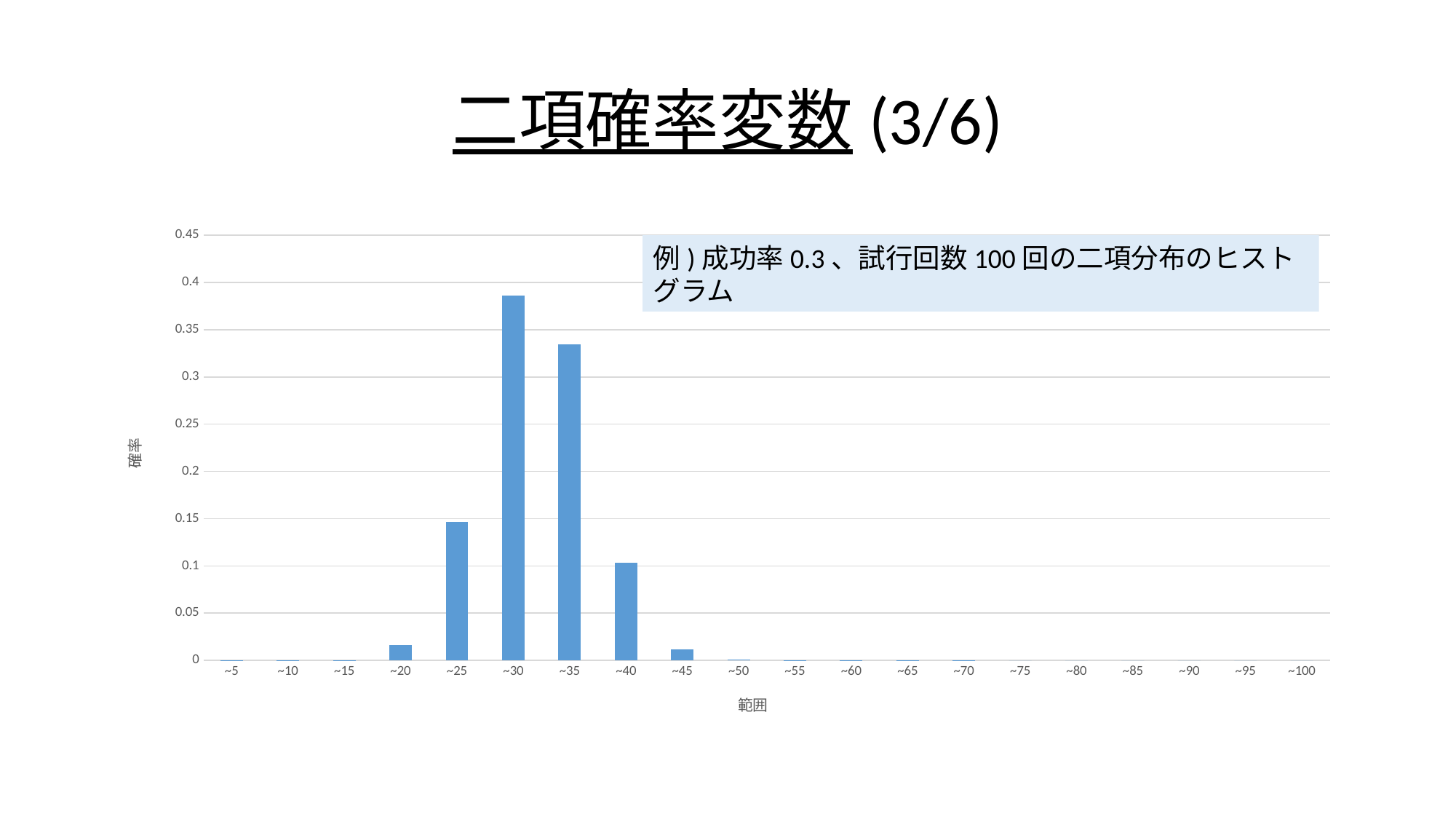

# 二項確率変数(3/6)

### Chart

| Category | 確率 |
|---|---|
| ~5 | 3.99294340964617e-10 |
| ~10 | 1.5551666373370845e-06 |
| ~15 | 0.0004034439760120589 |
| ~20 | 0.016057853699925677 |
| ~25 | 0.14666725122448204 |
| ~30 | 0.3859934963024395 |
| ~35 | 0.33479779321215175 |
| ~40 | 0.10358019885261904 |
| ~45 | 0.011961392417290335 |
| ~50 | 0.0005279800629521113 |
| ~55 | 8.976181089387113e-06 |
| ~60 | 5.836311708518125e-08 |
| ~65 | 1.4186554035314549e-10 |
| ~70 | 1.2367177097577817e-13 |
| ~75 | 3.6193770180444285e-17 |
| ~80 | 3.214833453676621e-21 |
| ~85 | 7.421094824240783e-26 |
| ~90 | 3.4668564239849567e-31 |
| ~95 | 2.0974011055466508e-37 |
| ~100 | 6.09764934176098e-45 |
例)成功率0.3、試行回数100回の二項分布のヒストグラム